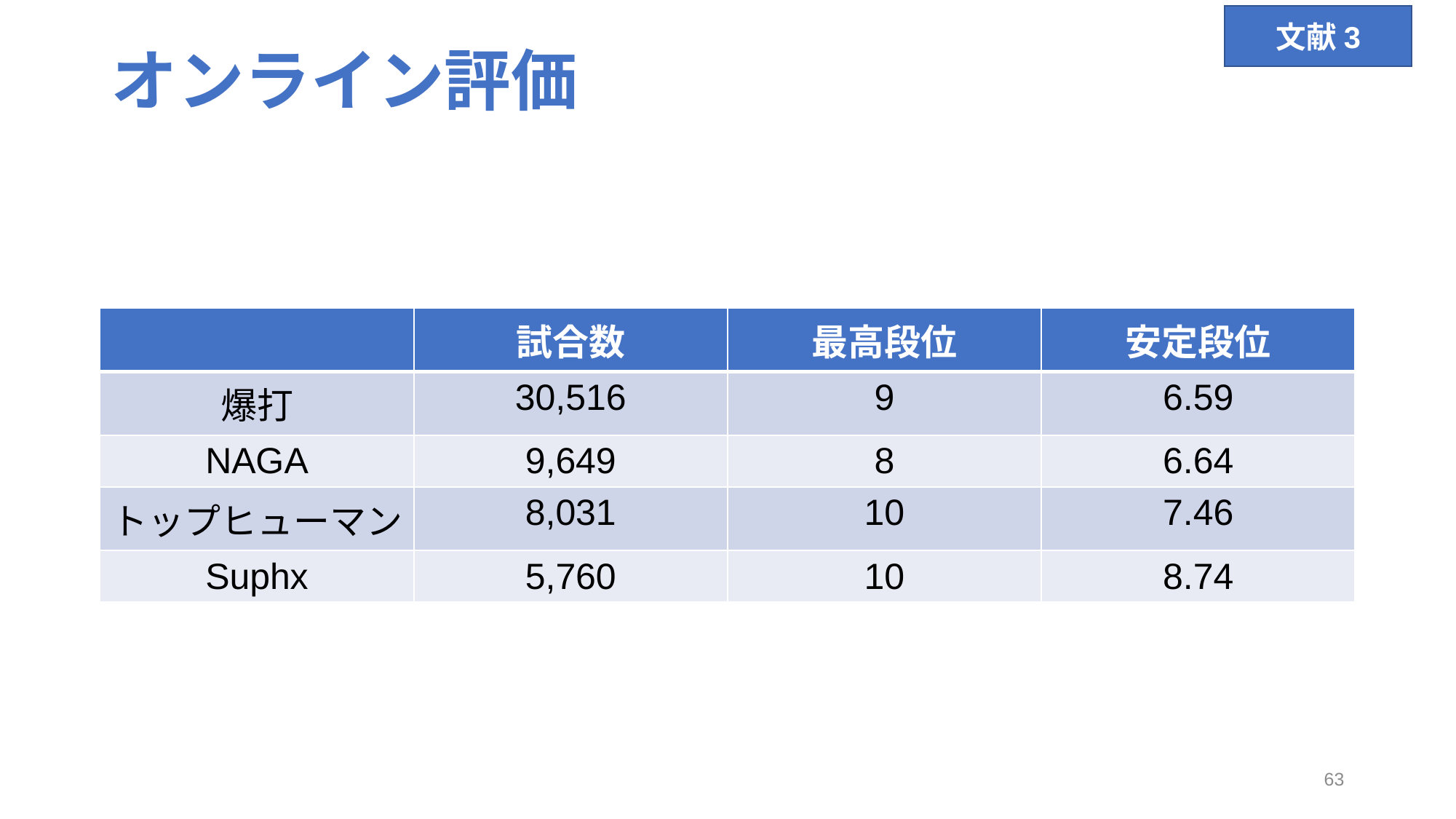

# オンライン評価
文献3
|  | 試合数 | 最高段位 | 安定段位 |
| --- | --- | --- | --- |
| 爆打 | 30,516 | 9 | 6.59 |
| NAGA | 9,649 | 8 | 6.64 |
| トップヒューマン | 8,031 | 10 | 7.46 |
| Suphx | 5,760 | 10 | 8.74 |
63